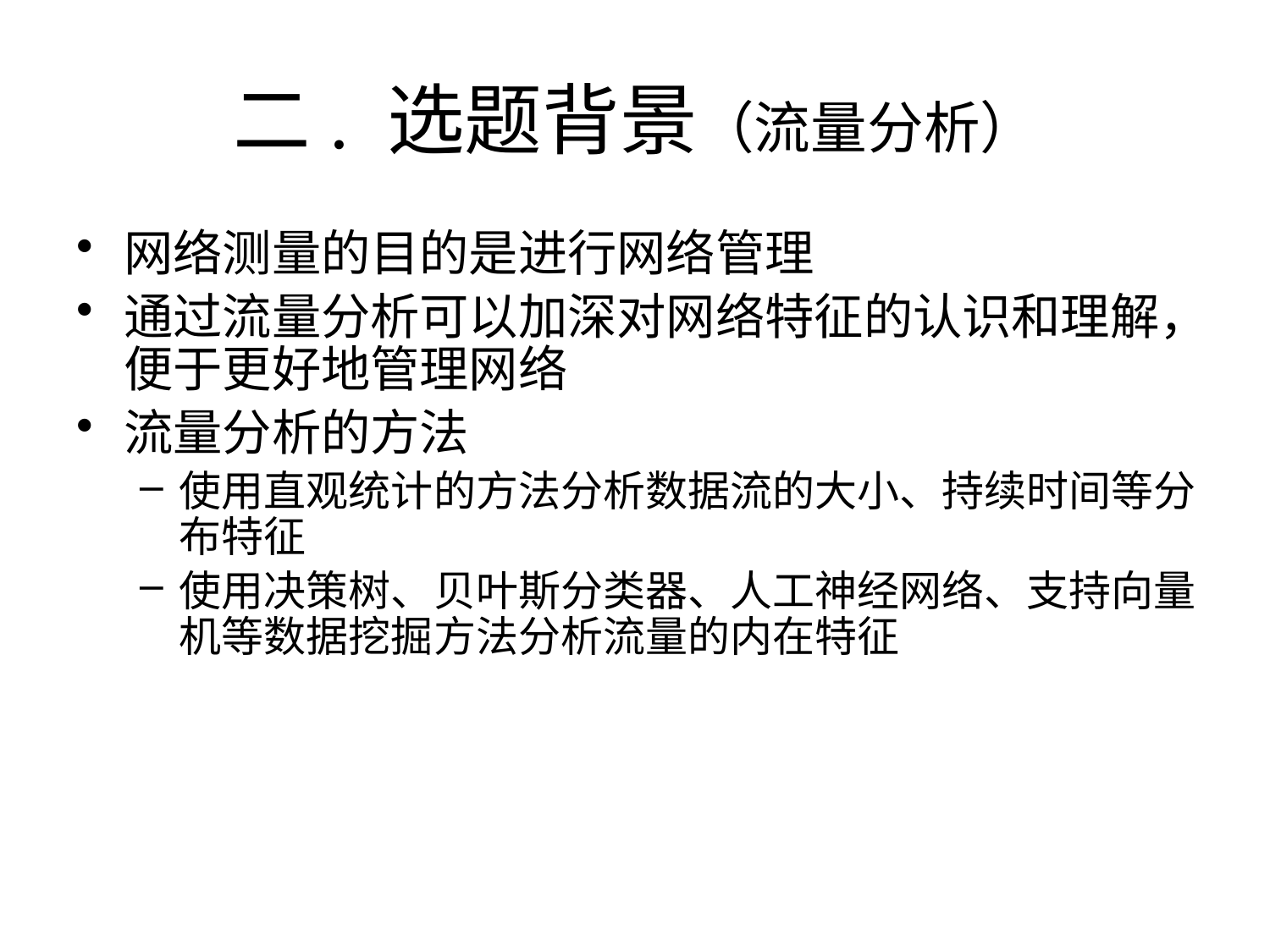

# 二. 选题背景（流量分析）
网络测量的目的是进行网络管理
通过流量分析可以加深对网络特征的认识和理解，便于更好地管理网络
流量分析的方法
使用直观统计的方法分析数据流的大小、持续时间等分布特征
使用决策树、贝叶斯分类器、人工神经网络、支持向量机等数据挖掘方法分析流量的内在特征